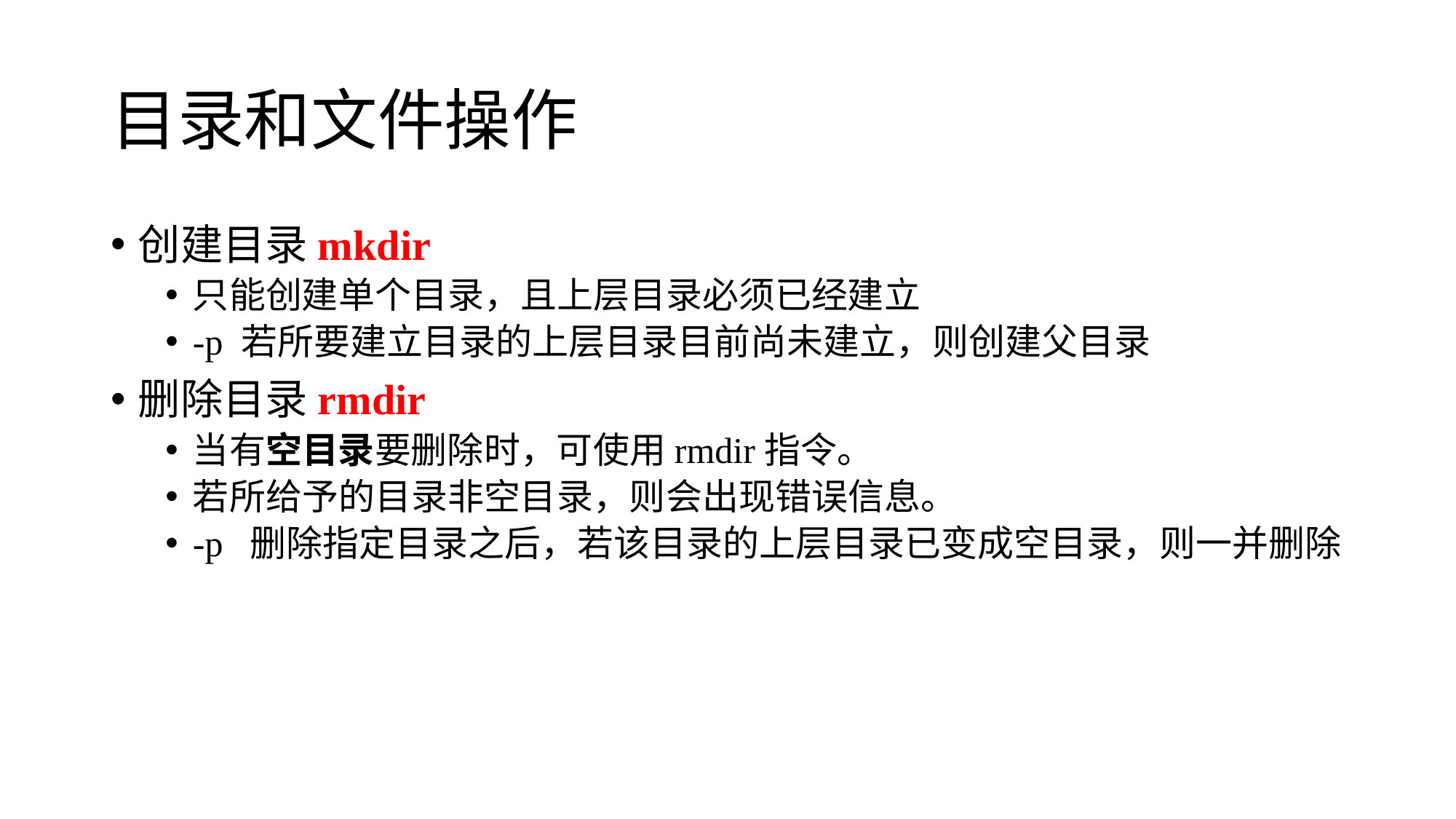

# 目录和文件操作
创建目录mkdir
只能创建单个目录，且上层目录必须已经建立
-p 若所要建立目录的上层目录目前尚未建立，则创建父目录
删除目录rmdir
当有空目录要删除时，可使用rmdir指令。
若所给予的目录非空目录，则会出现错误信息。
-p  删除指定目录之后，若该目录的上层目录已变成空目录，则一并删除